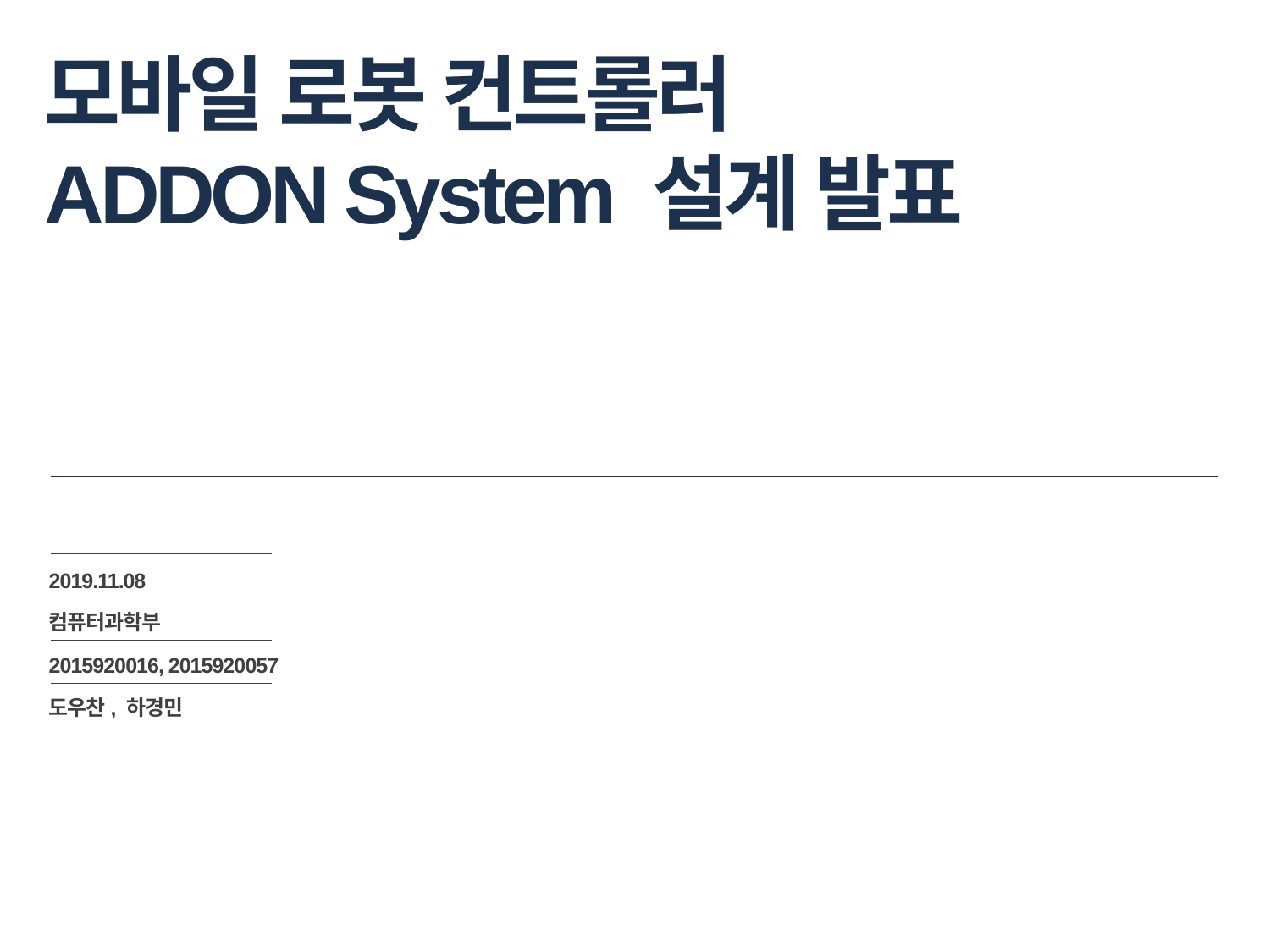

# 모바일 로봇 컨트롤러 ADDON System 설계 발표
2019.11.08
컴퓨터과학부
2015920016, 2015920057
도우찬, 하경민